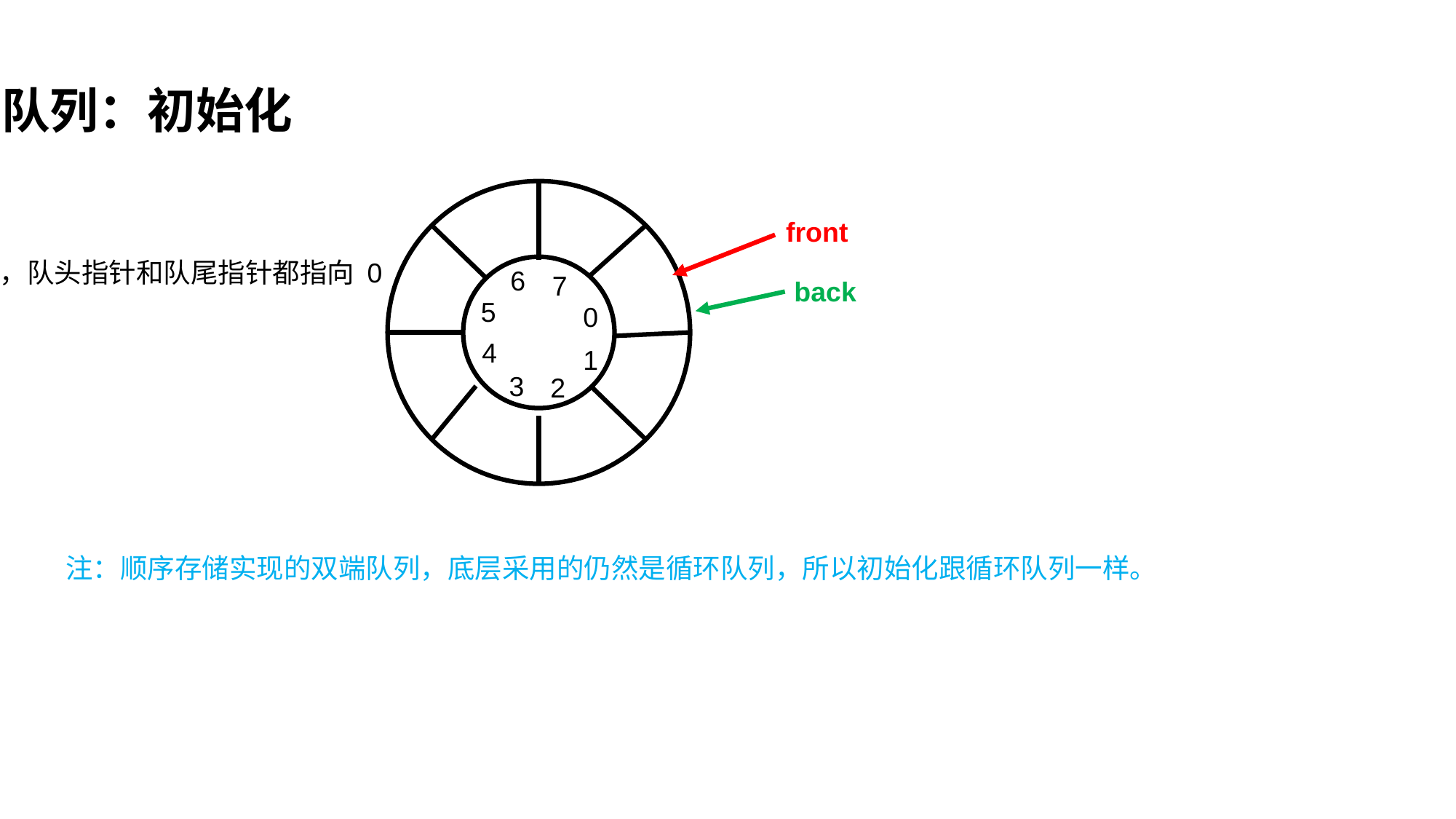

双端队列：初始化

front
双端队列初始时，队头指针和队尾指针都指向 0
6
7
back
5
0
4
1
3
2
注：顺序存储实现的双端队列，底层采用的仍然是循环队列，所以初始化跟循环队列一样。